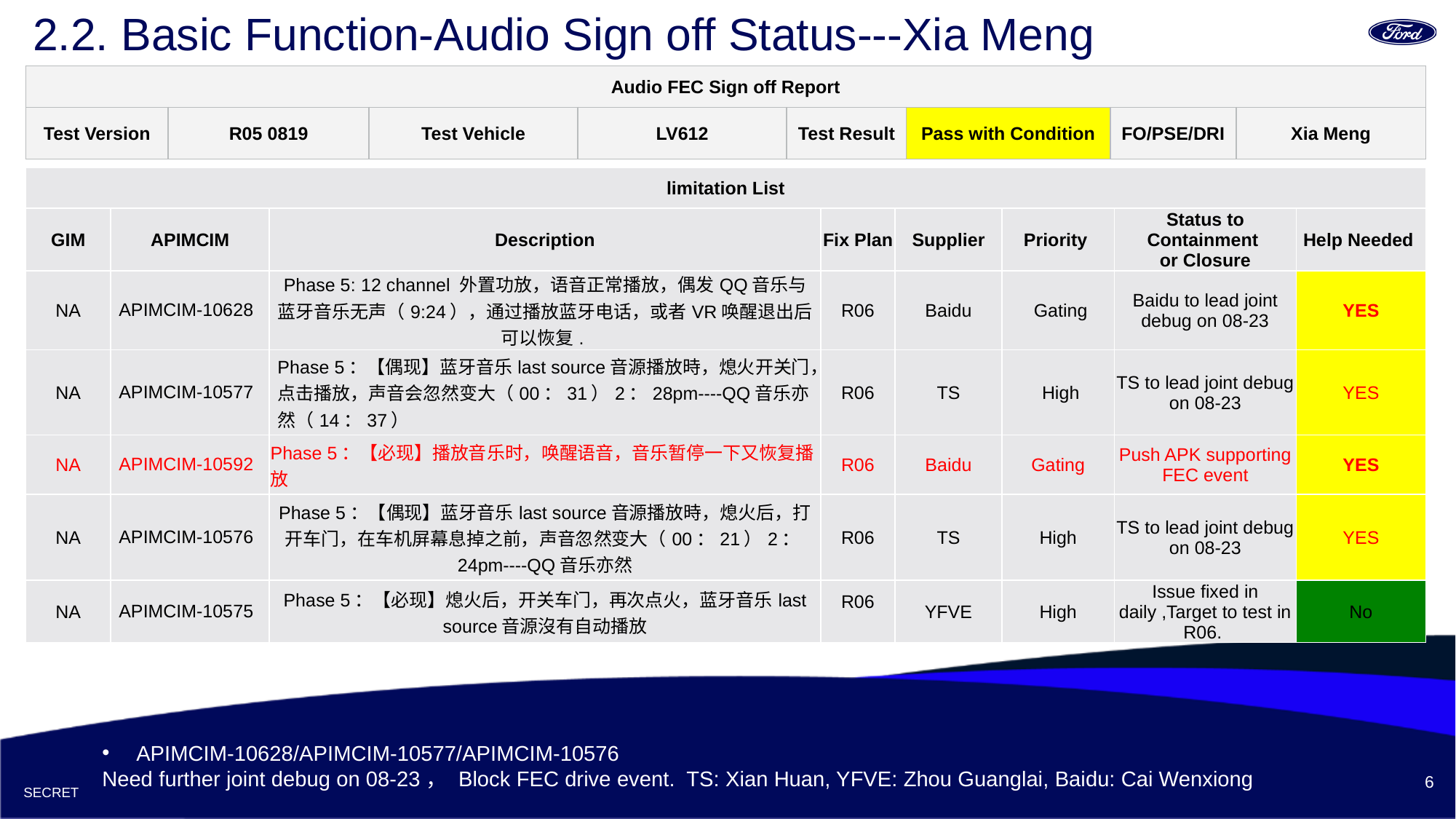

# 2.2. Basic Function-Audio Sign off Status---Xia Meng
| Audio FEC Sign off Report |  |  |  |  |  |  |  |
| --- | --- | --- | --- | --- | --- | --- | --- |
| Test Version | R05 0819 | Test Vehicle | LV612 | Test Result | Pass with Condition | FO/PSE/DRI | Xia Meng |
| limitation List |  |  |  |  |  |  |  |
| --- | --- | --- | --- | --- | --- | --- | --- |
| GIM | APIMCIM | Description | Fix Plan | Supplier | Priority | Status to Containment or Closure | Help Needed |
| NA | APIMCIM-10628 | Phase 5: 12 channel 外置功放，语音正常播放，偶发QQ音乐与蓝牙音乐无声（9:24），通过播放蓝牙电话，或者VR唤醒退出后可以恢复. | R06 | Baidu | Gating | Baidu to lead joint debug on 08-23 | YES |
| NA | APIMCIM-10577 | Phase 5：【偶现】蓝牙音乐last source音源播放時，熄火开关门，点击播放，声音会忽然变大（00：31）2：28pm----QQ音乐亦然（14：37） | R06 | TS | High | TS to lead joint debug on 08-23 | YES |
| NA | APIMCIM-10592 | Phase 5：【必现】播放音乐时，唤醒语音，音乐暂停一下又恢复播放 | R06 | Baidu | Gating | Push APK supporting FEC event | YES |
| NA | APIMCIM-10576 | Phase 5：【偶现】蓝牙音乐last source音源播放時，熄火后，打开车门，在车机屏幕息掉之前，声音忽然变大（00：21）2：24pm----QQ音乐亦然 | R06 | TS | High | TS to lead joint debug on 08-23 | YES |
| NA | APIMCIM-10575 | Phase 5：【必现】熄火后，开关车门，再次点火，蓝牙音乐last source音源沒有自动播放 | R06 | YFVE | High | Issue fixed in daily ,Target to test in R06. | No |
APIMCIM-10628/APIMCIM-10577/APIMCIM-10576
Need further joint debug on 08-23， Block FEC drive event.  TS: Xian Huan, YFVE: Zhou Guanglai, Baidu: Cai Wenxiong